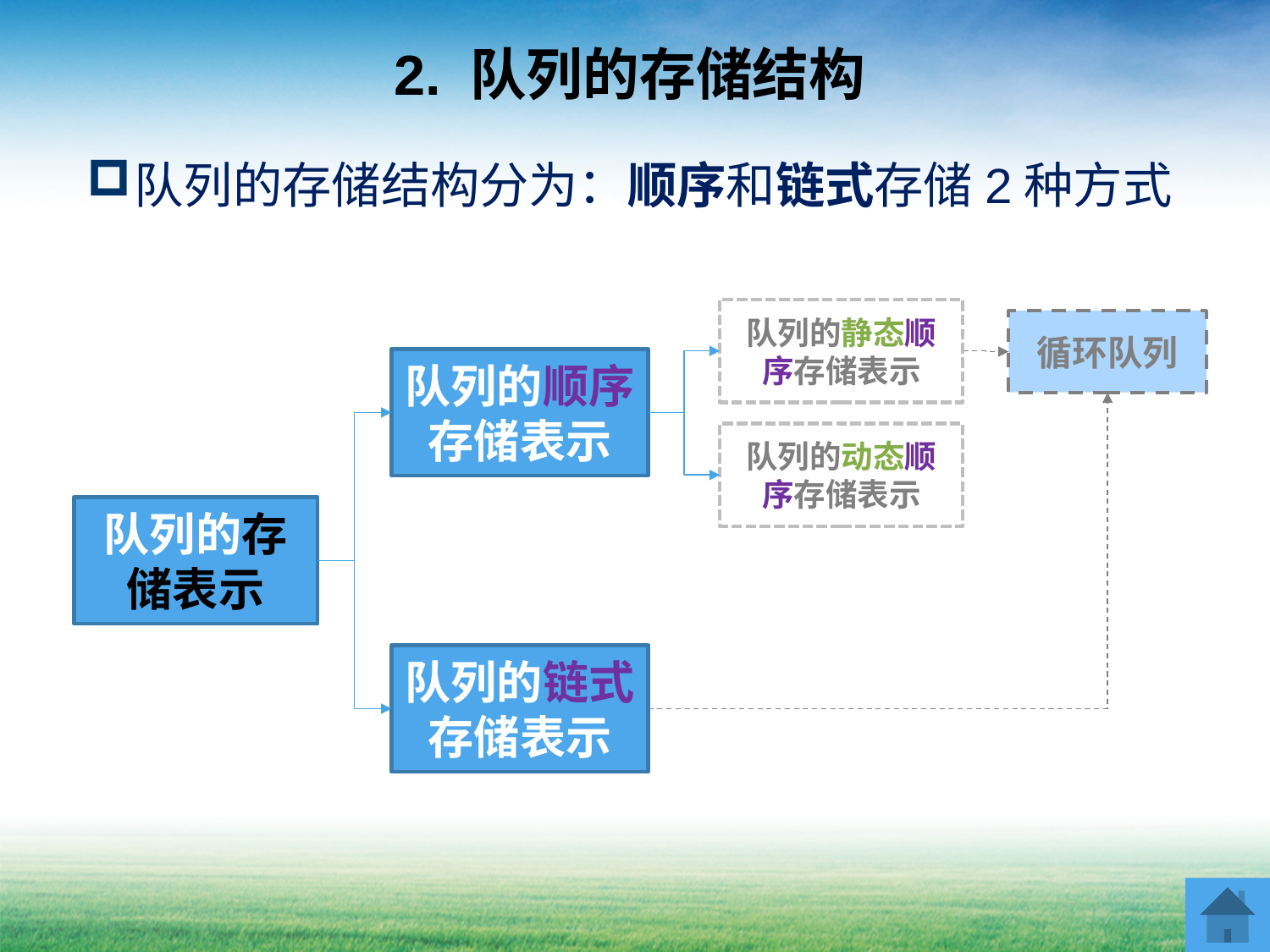

# 2. 队列的存储结构
队列的存储结构分为：顺序和链式存储2种方式
队列的静态顺序存储表示
循环队列
队列的顺序存储表示
队列的动态顺序存储表示
队列的存储表示
队列的链式存储表示